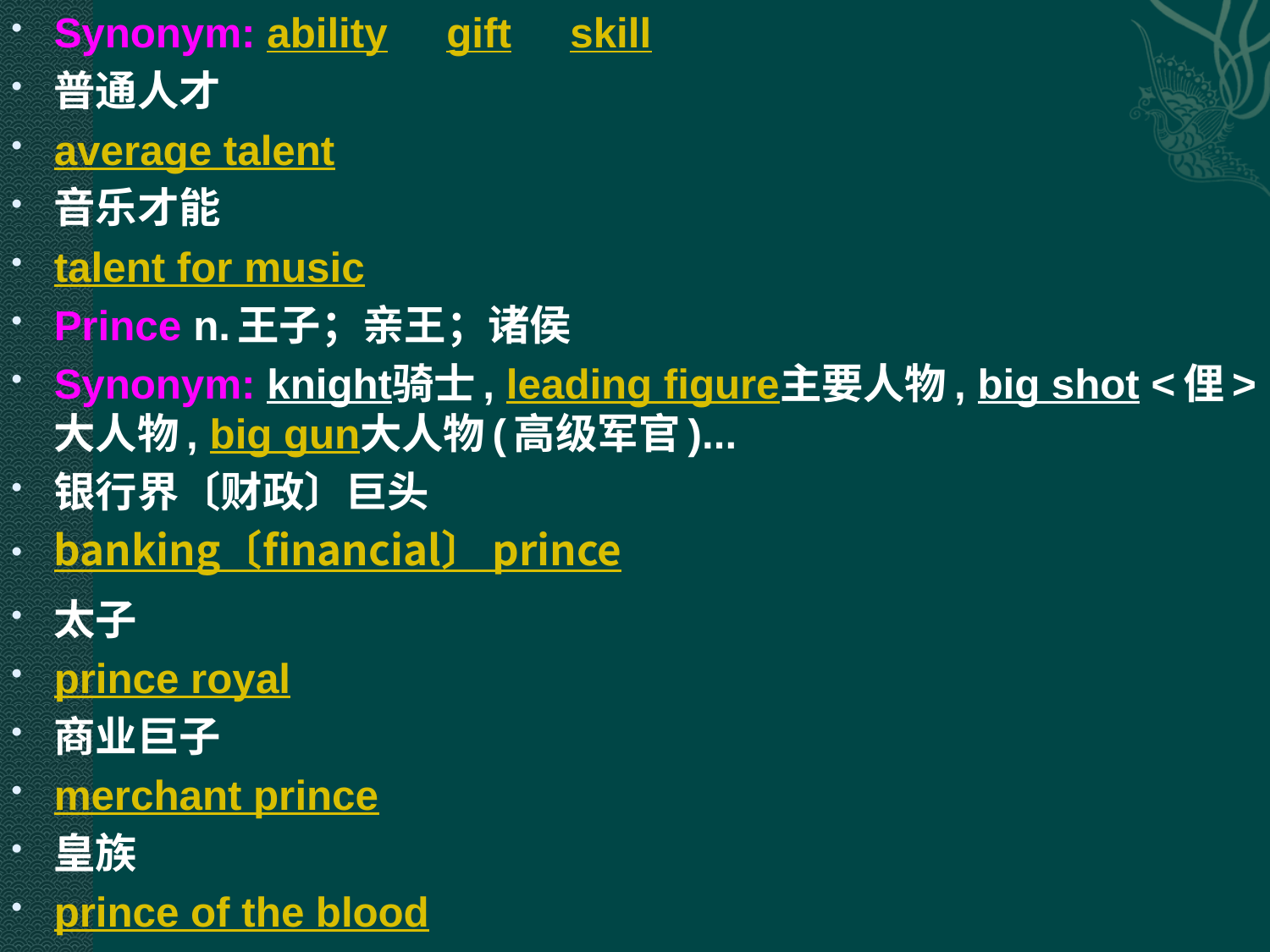

Synonym: ability　 gift　 skill
普通人才
average talent
音乐才能
talent for music
Prince n.王子；亲王；诸侯
Synonym: knight骑士, leading figure主要人物, big shot <俚>大人物, big gun大人物(高级军官)...
银行界〔财政〕巨头
banking〔financial〕 prince
太子
prince royal
商业巨子
merchant prince
皇族
prince of the blood